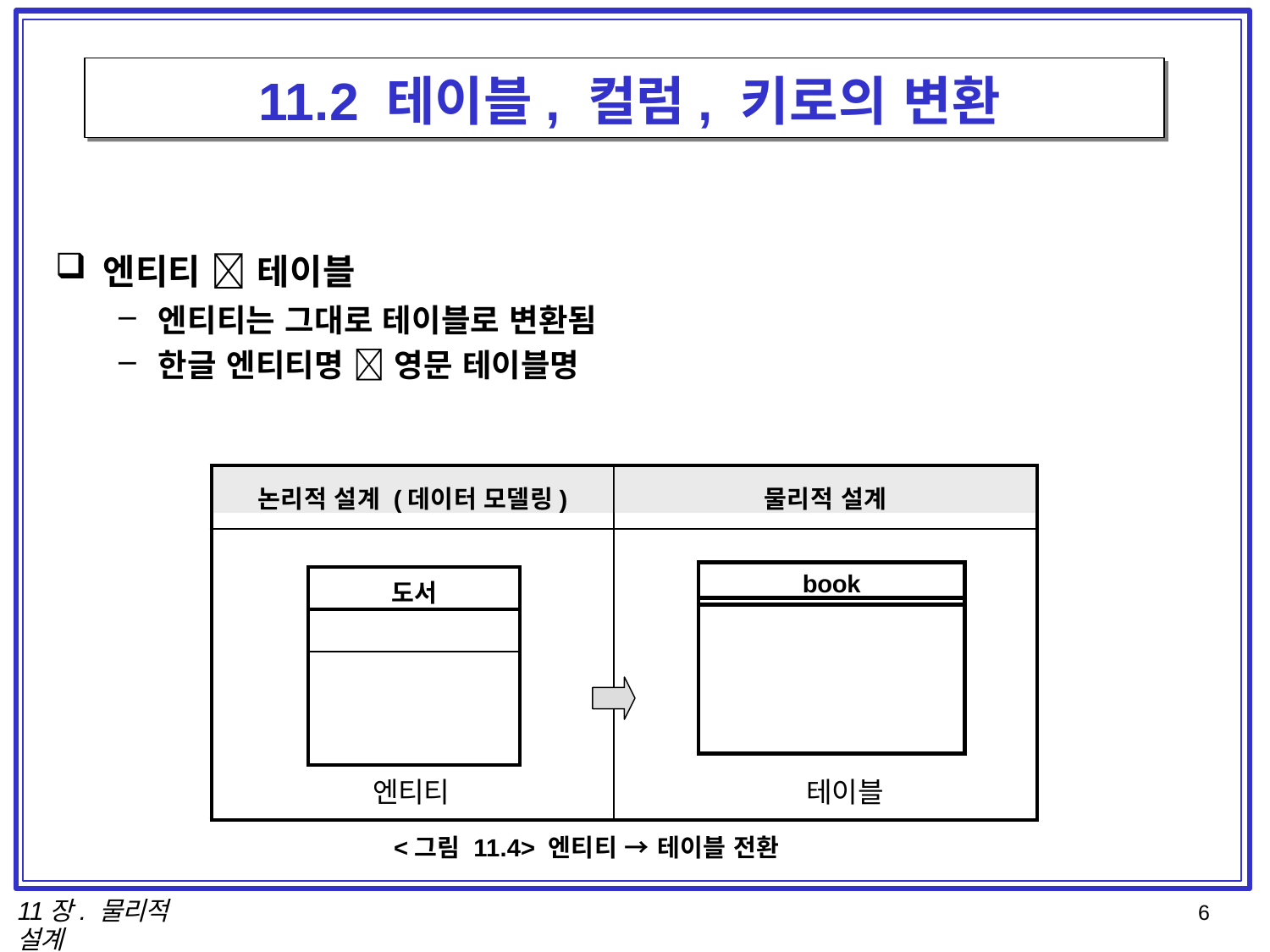

# 11.2 테이블, 컬럼, 키로의 변환
엔티티 → 테이블
엔티티는 그대로 테이블로 변환됨
한글 엔티티명 → 영문 테이블명

논리적 설계 (데이터 모델링)
물리적 설계

book
| 도서 |
| --- |
|  |
|  |

엔티티
테이블
<그림 11.4> 엔티티 → 테이블 전환
11장. 물리적 설계
6